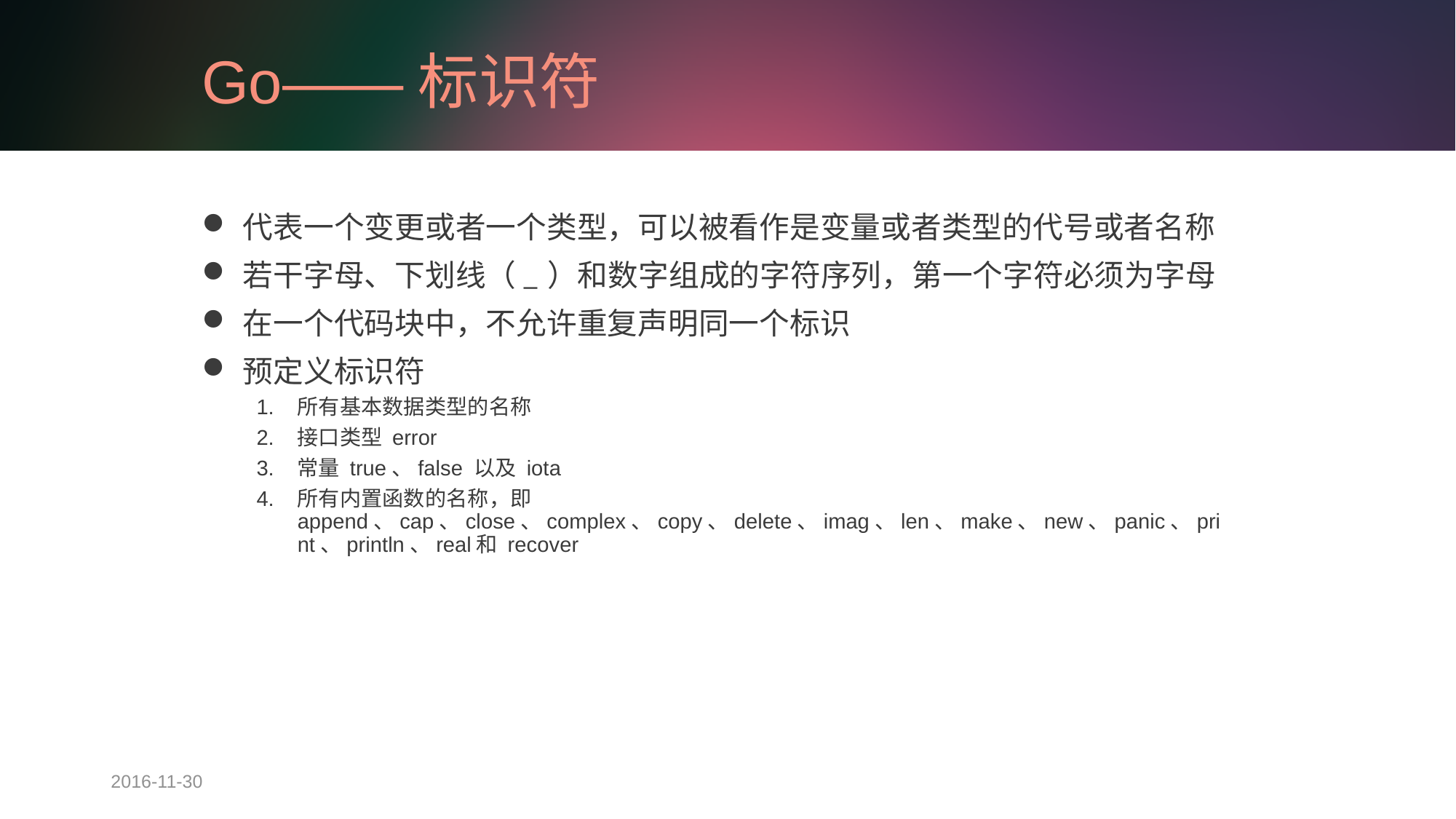

# Go——标识符
代表一个变更或者一个类型，可以被看作是变量或者类型的代号或者名称
若干字母、下划线（_）和数字组成的字符序列，第一个字符必须为字母
在一个代码块中，不允许重复声明同一个标识
预定义标识符
所有基本数据类型的名称
接口类型 error
常量 true、false 以及 iota
所有内置函数的名称，即 append、cap、close、complex、copy、delete、imag、len、make、new、panic、print、println、real和 recover

2016-11-30
6